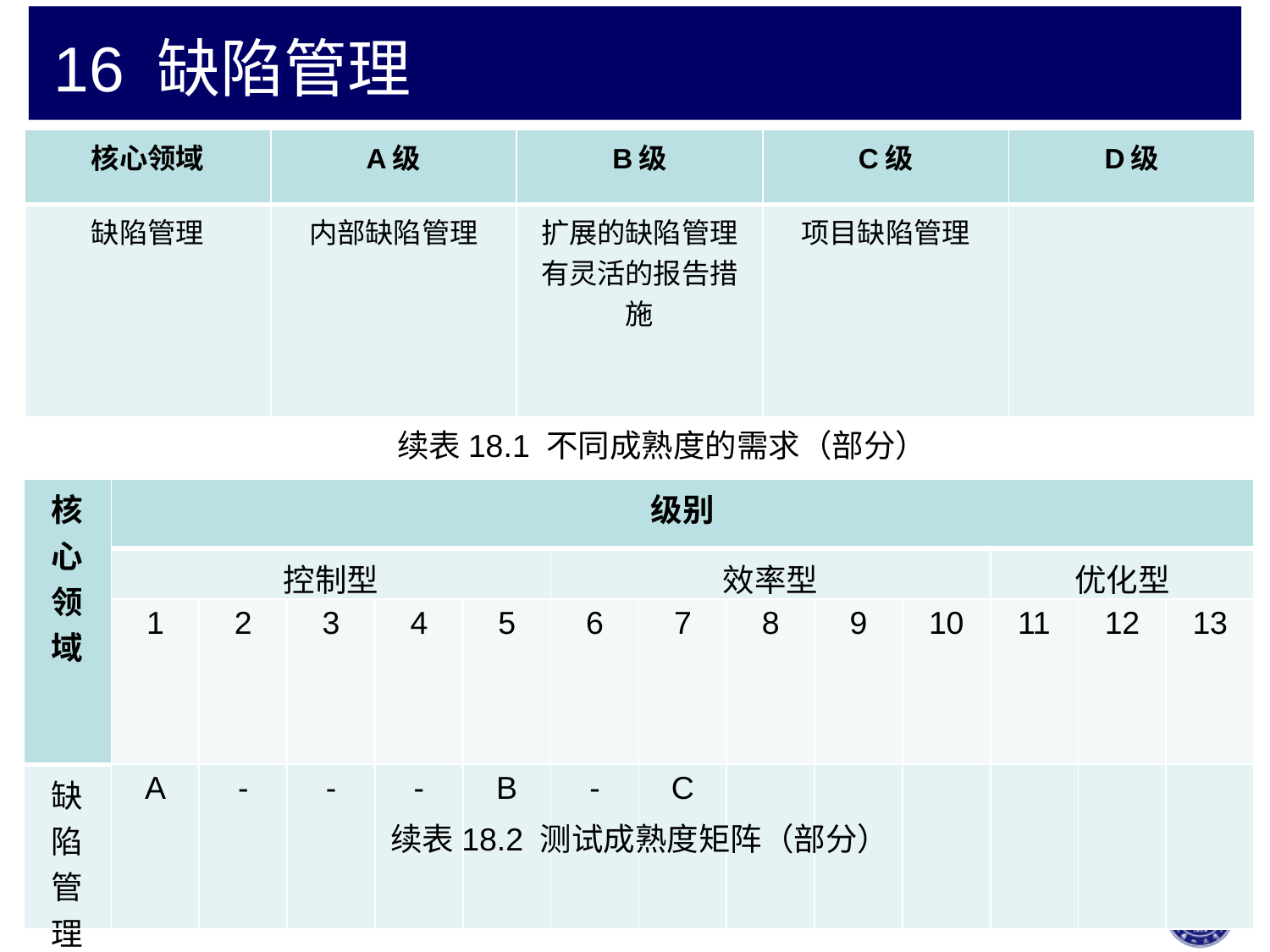

# 16 缺陷管理
       测试工程师报告缺陷并由开发人员修复缺陷。开发人员修复完成后，测试工程师必须验证是否真正修复了缺陷，因此需要遵循一种生命周期来管理缺陷（核心领域的第二个）。
| 核心领域 | A级 | B级 | C级 | D级 |
| --- | --- | --- | --- | --- |
| 缺陷管理 | 内部缺陷管理 | 扩展的缺陷管理有灵活的报告措施 | 项目缺陷管理 |  |
续表18.1 不同成熟度的需求（部分）
| 核心领域 | 级别 |  |  |  |  |  |  |  |  |  |  |  |  |
| --- | --- | --- | --- | --- | --- | --- | --- | --- | --- | --- | --- | --- | --- |
|  | 控制型 |  |  |  |  | 效率型 |  |  |  |  | 优化型 |  |  |
|  | 1 | 2 | 3 | 4 | 5 | 6 | 7 | 8 | 9 | 10 | 11 | 12 | 13 |
| 缺陷管理 | A | - | - | - | B | - | C |  |  |  |  |  |  |
续表18.2 测试成熟度矩阵（部分）